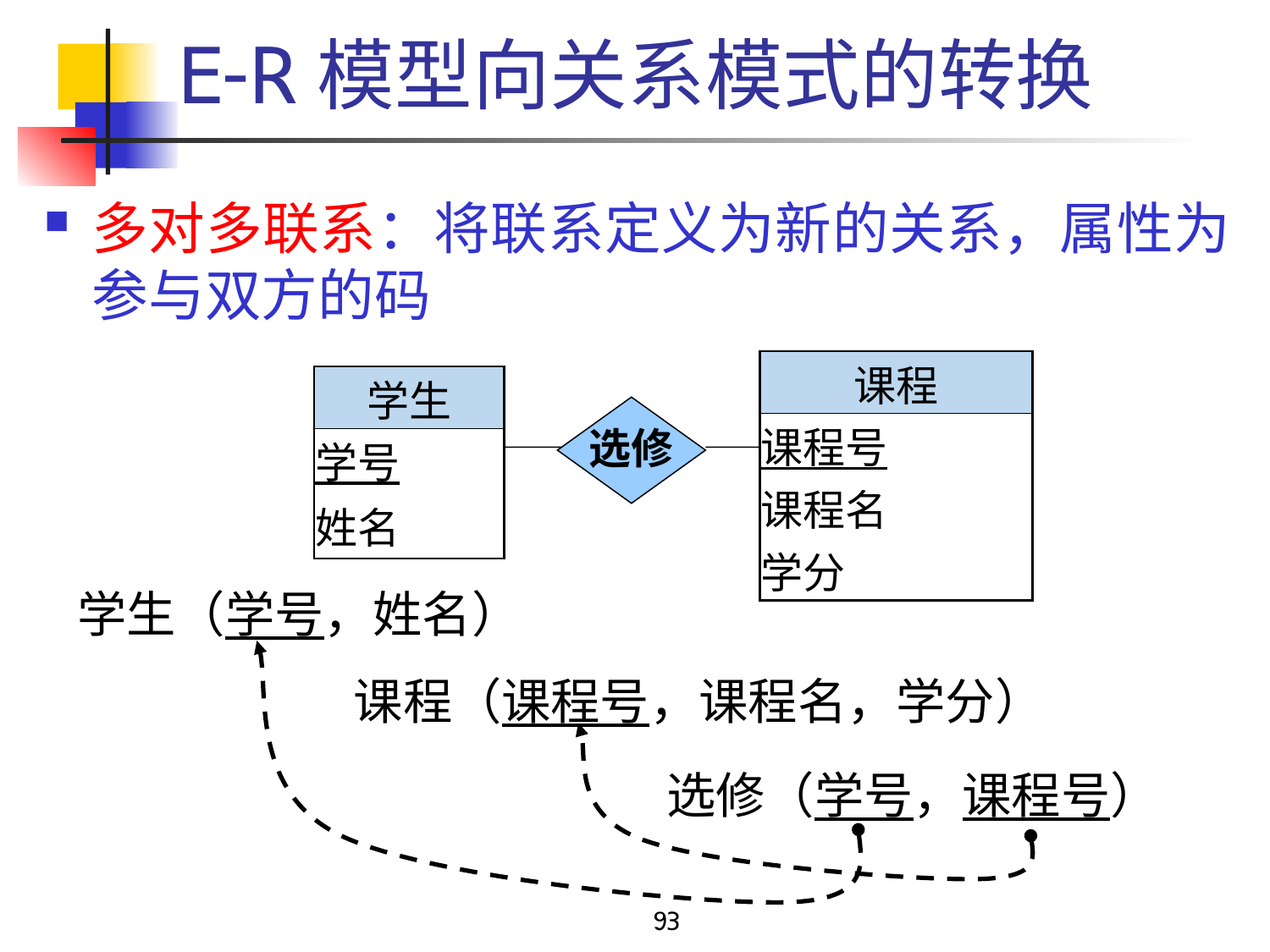

# E-R模型向关系模式的转换
多对多联系：将联系定义为新的关系，属性为参与双方的码
| 课程 |
| --- |
| 课程号 |
| 课程名 |
| 学分 |
| 学生 |
| --- |
| 学号 |
| 姓名 |
选修

学生（学号，姓名）

课程（课程号，课程名，学分）

选修（学号，课程号）
93